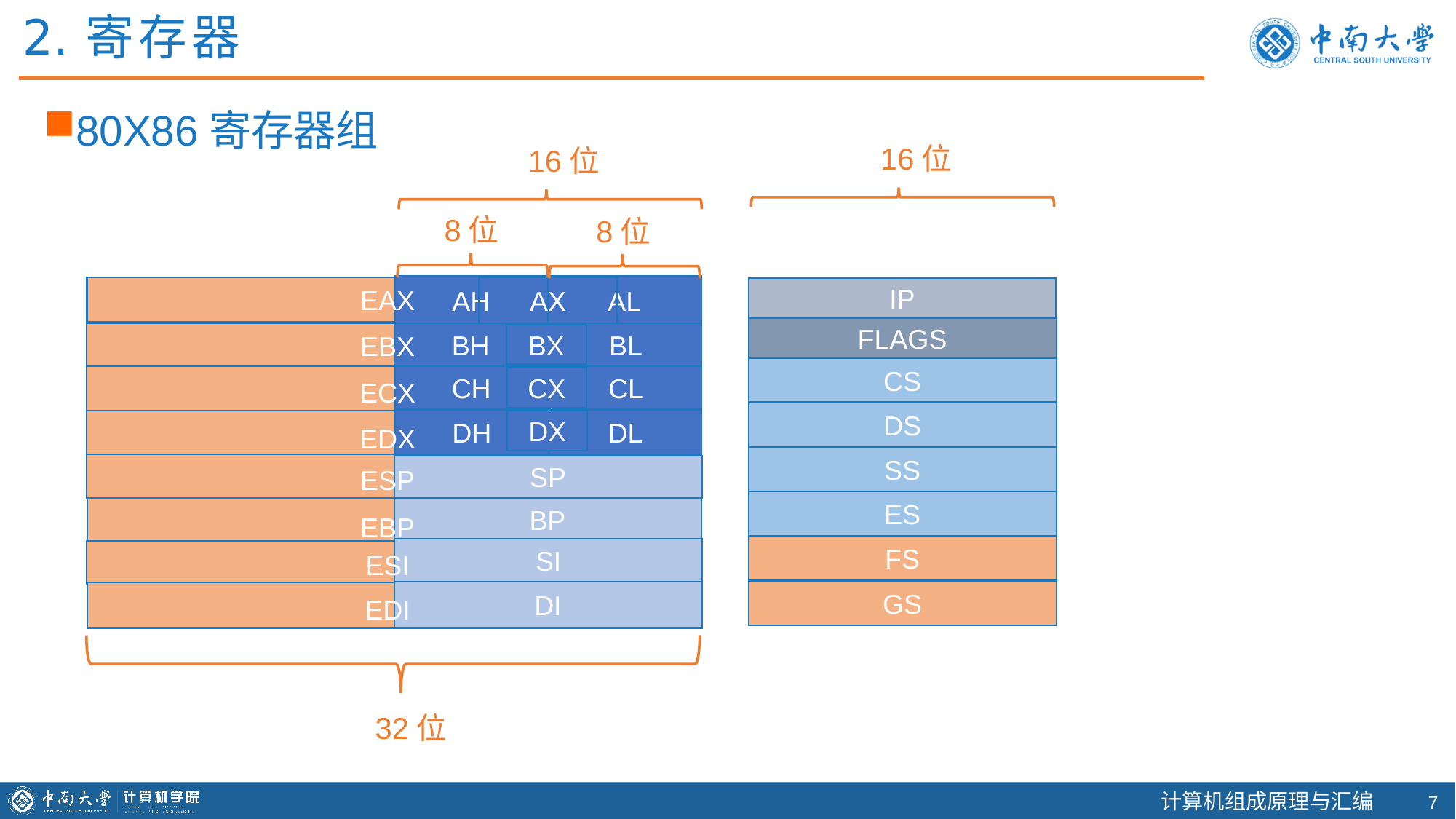

2.寄存器

80X86寄存器组
16位
16位

8位
8位
AH
AL
AX

IP
EAX
FLAGS

BH
BL
BX
EBX

CS

CH
CL
CX
ECX
DS
DH
DL

DX
EDX
SS

SP
ESP
ES
BP

EBP
FS
SI

ESI
GS
DI

EDI
32位
7